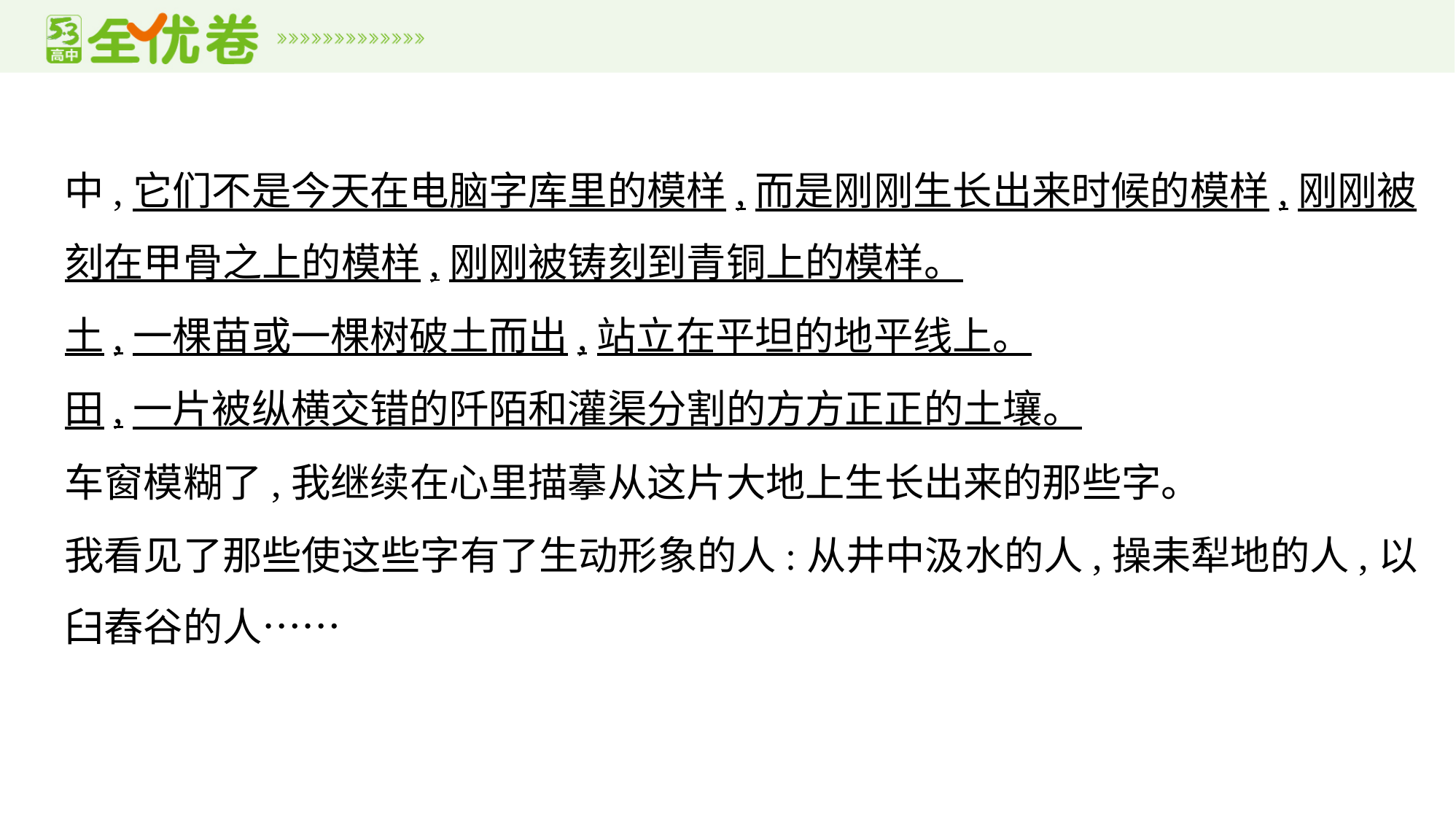

中,它们不是今天在电脑字库里的模样,而是刚刚生长出来时候的模样,刚刚被
刻在甲骨之上的模样,刚刚被铸刻到青铜上的模样。
土,一棵苗或一棵树破土而出,站立在平坦的地平线上。
田,一片被纵横交错的阡陌和灌渠分割的方方正正的土壤。
车窗模糊了,我继续在心里描摹从这片大地上生长出来的那些字。
我看见了那些使这些字有了生动形象的人:从井中汲水的人,操耒犁地的人,以
臼舂谷的人……